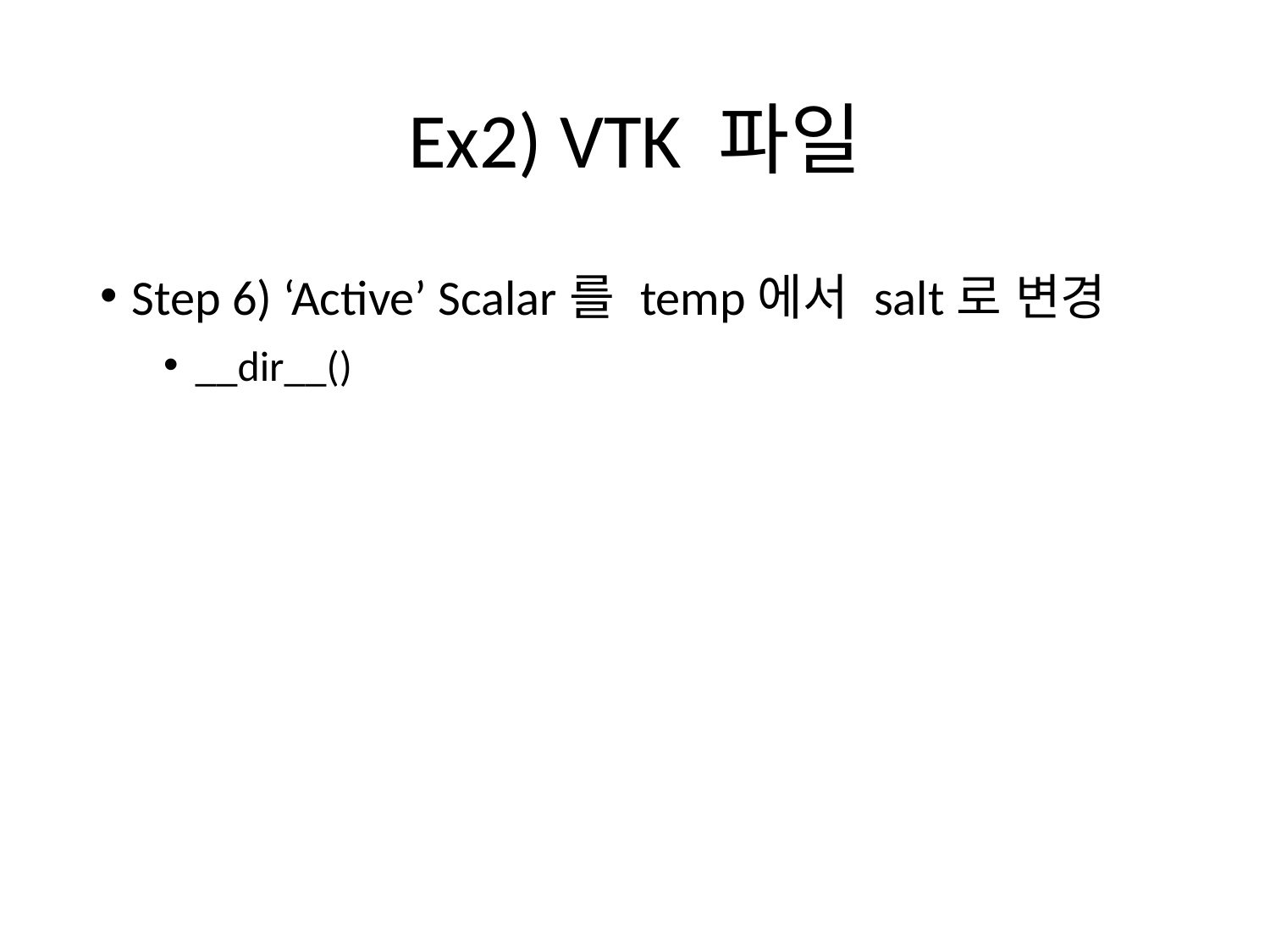

# Ex2) VTK 파일
Step 6) ‘Active’ Scalar를 temp에서 salt로 변경
__dir__()